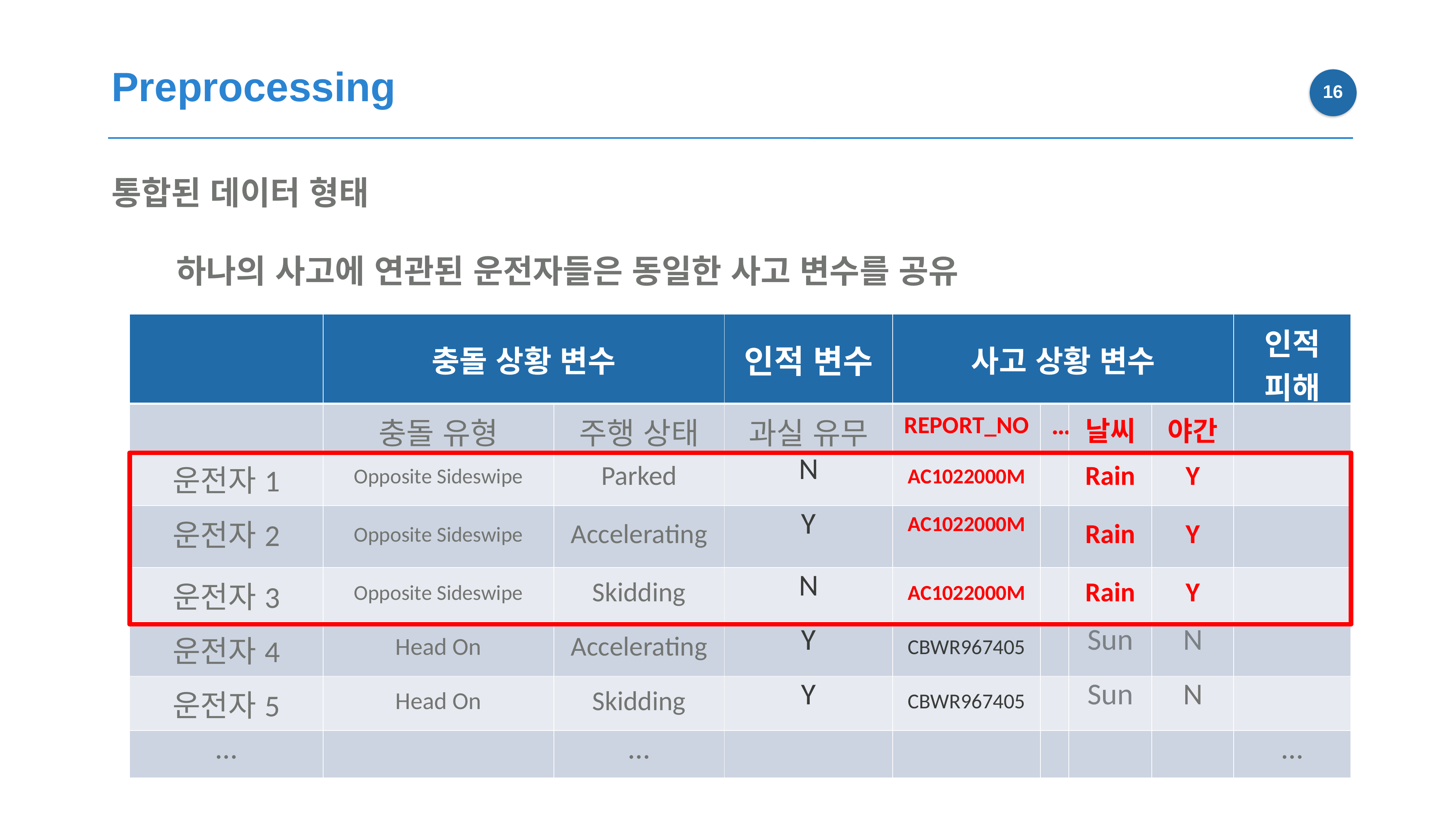

Preprocessing
16
통합된 데이터 형태

하나의 사고에 연관된 운전자들은 동일한 사고 변수를 공유
|  | 충돌 상황 변수 |  | 인적 변수 | 사고 상황 변수 |  |  |  | 인적 피해 |
| --- | --- | --- | --- | --- | --- | --- | --- | --- |
|  | 충돌 유형 | 주행 상태 | 과실 유무 | REPORT\_NO | … | 날씨 | 야간 |  |
| 운전자1 | Opposite Sideswipe | Parked | N | AC1022000M |  | Rain | Y |  |
| 운전자2 | Opposite Sideswipe | Accelerating | Y | AC1022000M |  | Rain | Y |  |
| 운전자3 | Opposite Sideswipe | Skidding | N | AC1022000M |  | Rain | Y |  |
| 운전자4 | Head On | Accelerating | Y | CBWR967405 |  | Sun | N |  |
| 운전자5 | Head On | Skidding | Y | CBWR967405 |  | Sun | N |  |
| … |  | … |  |  |  |  |  | … |